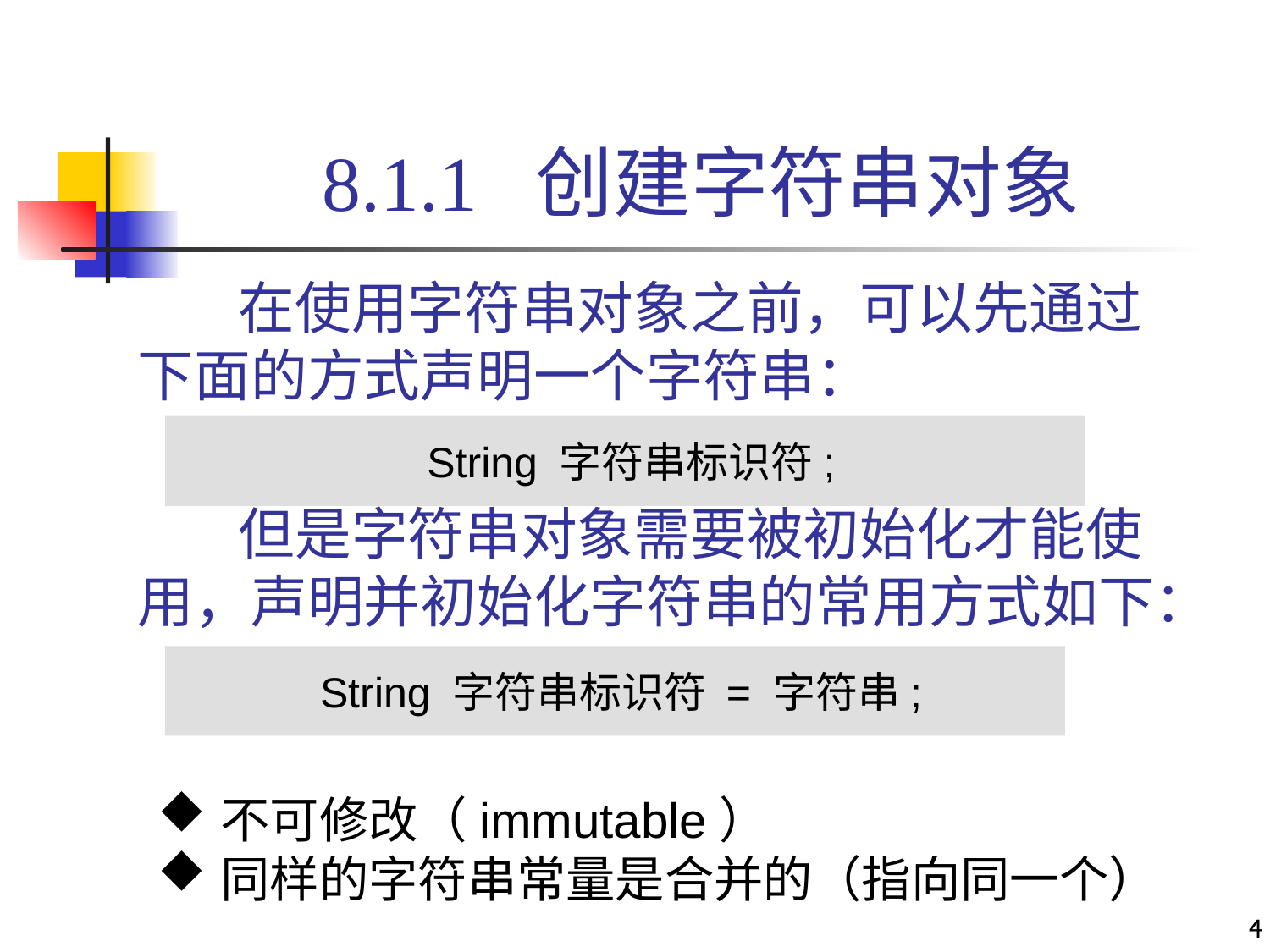

# 8.1.1  创建字符串对象
在使用字符串对象之前，可以先通过下面的方式声明一个字符串：

但是字符串对象需要被初始化才能使用，声明并初始化字符串的常用方式如下：

String 字符串标识符;
String 字符串标识符 = 字符串;
不可修改（immutable）
同样的字符串常量是合并的（指向同一个）
4